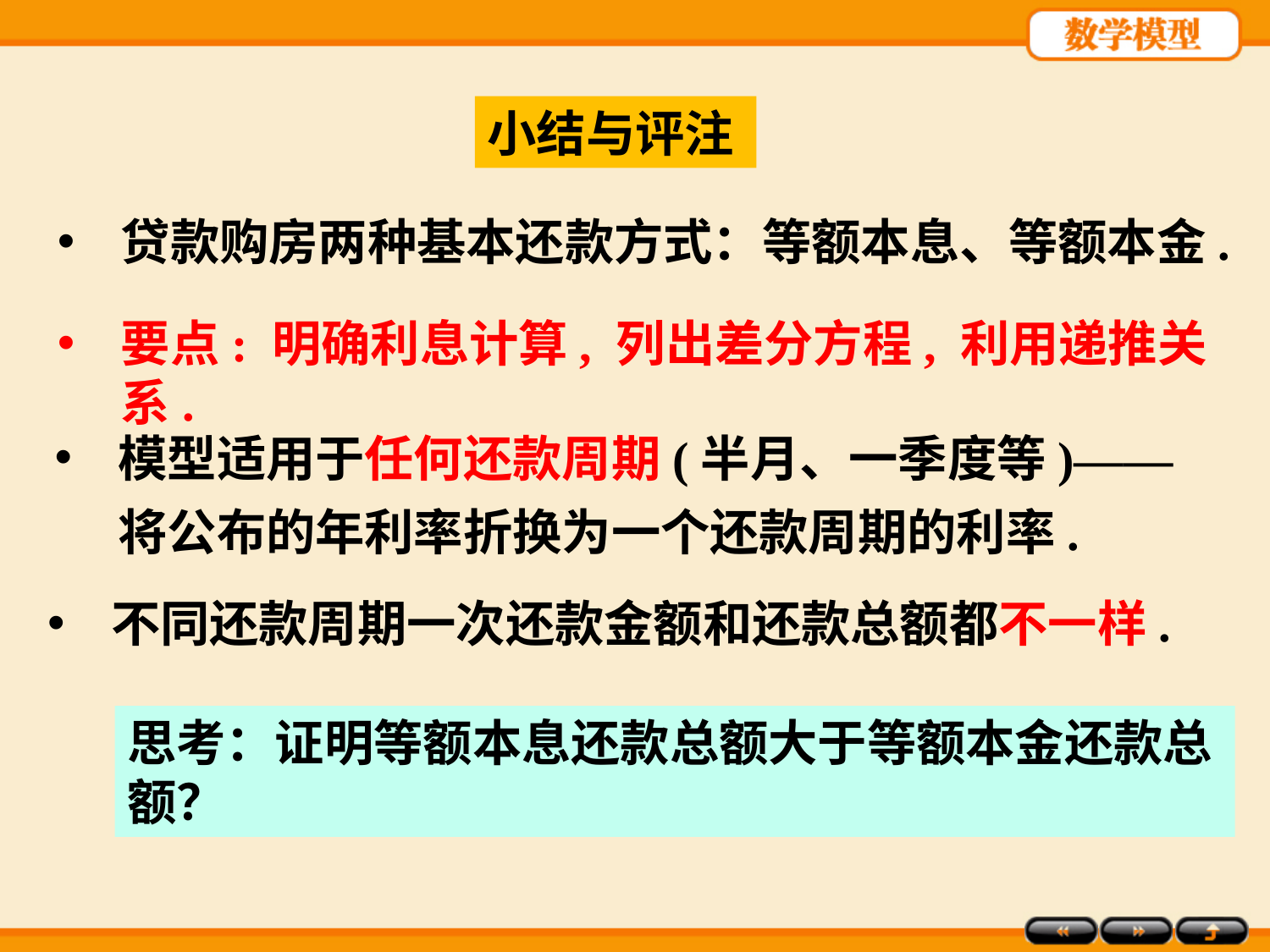

小结与评注
贷款购房两种基本还款方式：等额本息、等额本金.
要点: 明确利息计算, 列出差分方程, 利用递推关系.
模型适用于任何还款周期(半月、一季度等)——将公布的年利率折换为一个还款周期的利率.
不同还款周期一次还款金额和还款总额都不一样.
思考：证明等额本息还款总额大于等额本金还款总额？